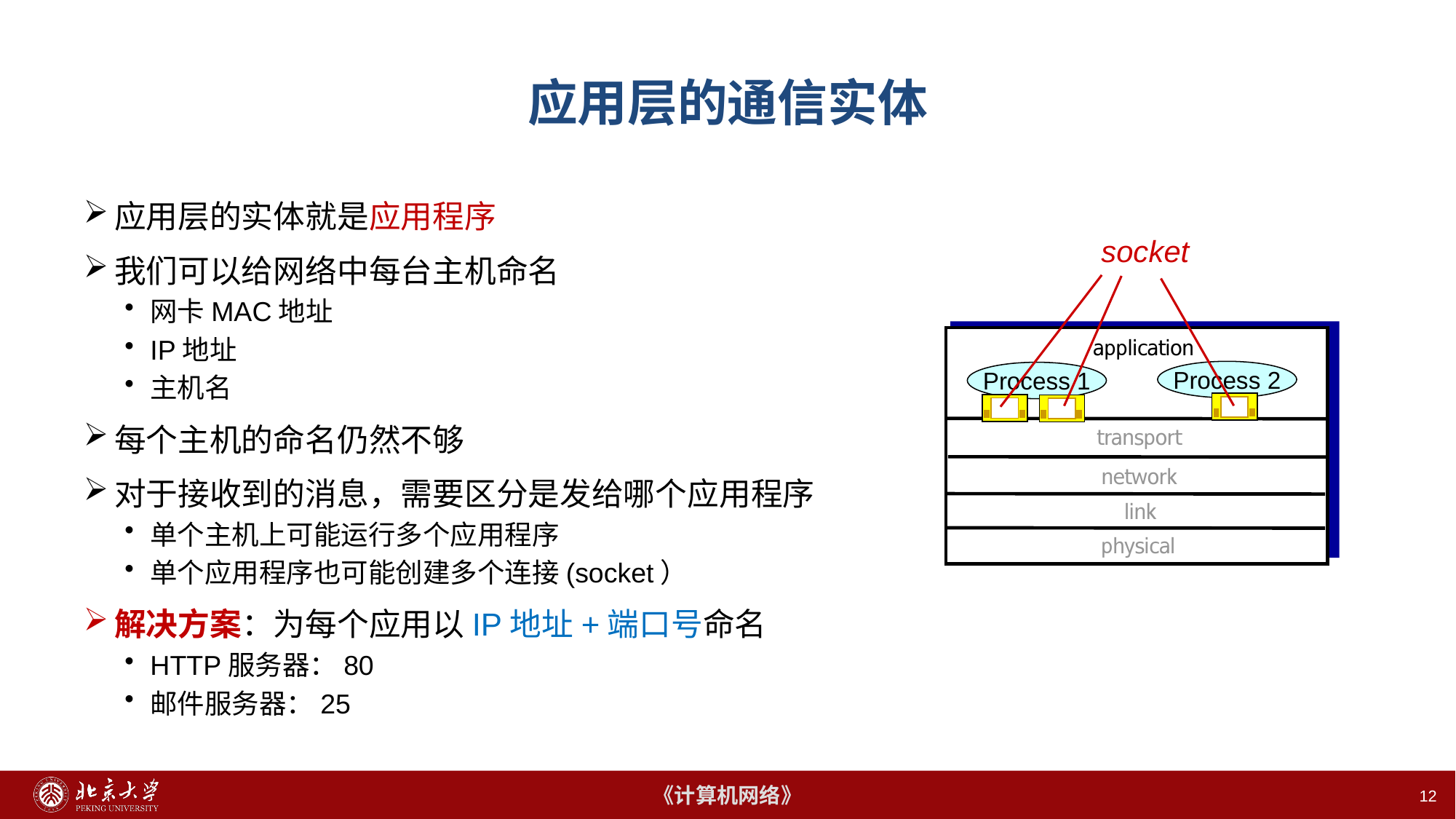

# 应用层的通信实体
应用层的实体就是应用程序
我们可以给网络中每台主机命名
网卡MAC地址
IP地址
主机名
每个主机的命名仍然不够
对于接收到的消息，需要区分是发给哪个应用程序
单个主机上可能运行多个应用程序
单个应用程序也可能创建多个连接(socket）
解决方案：为每个应用以IP地址+端口号命名
HTTP服务器：80
邮件服务器：25
socket

application

Process 2
Process 1

transport

network

link

physical

12